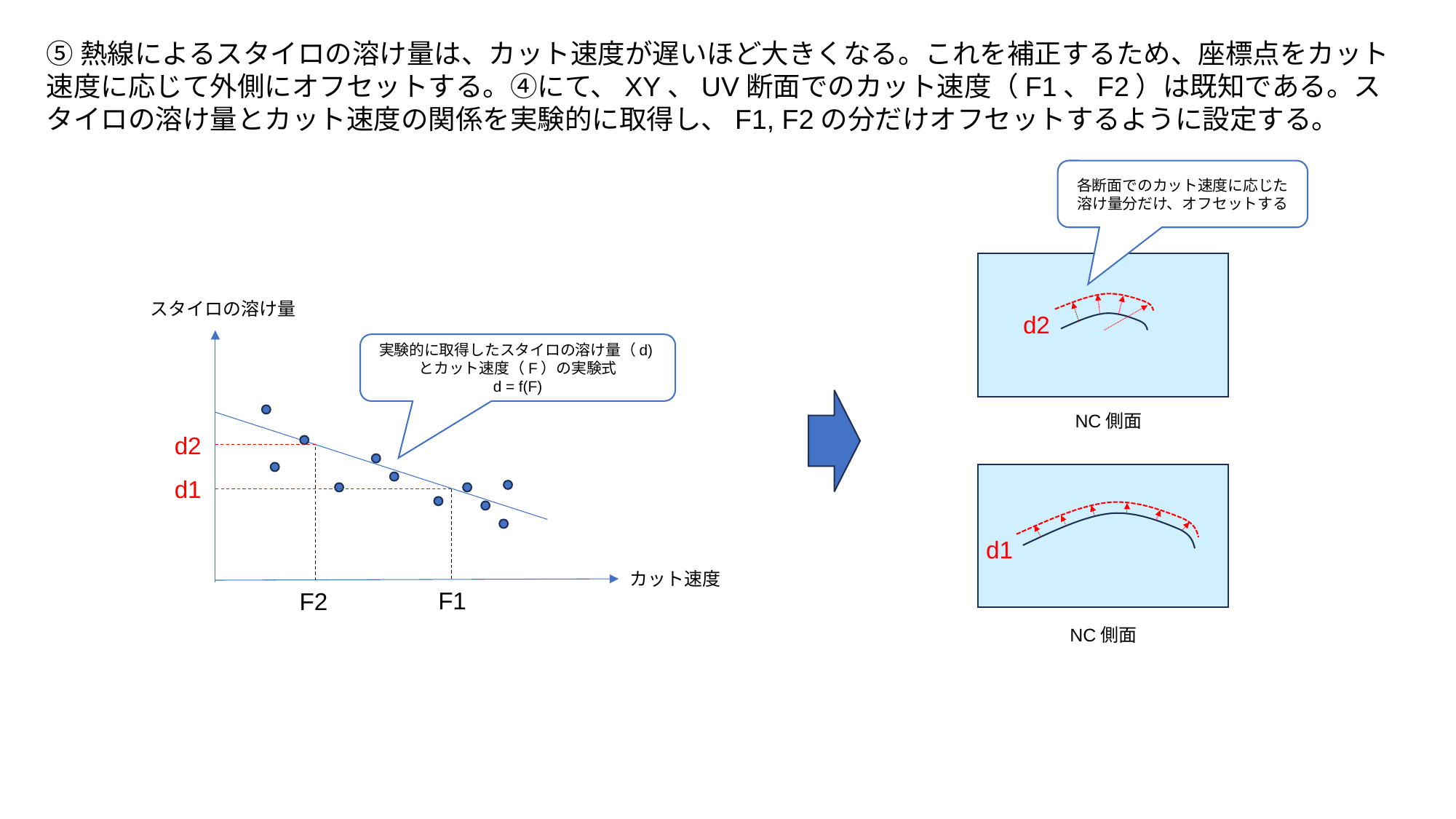

⑤熱線によるスタイロの溶け量は、カット速度が遅いほど大きくなる。これを補正するため、座標点をカット速度に応じて外側にオフセットする。④にて、XY、UV断面でのカット速度（F1、F2）は既知である。スタイロの溶け量とカット速度の関係を実験的に取得し、F1, F2の分だけオフセットするように設定する。
各断面でのカット速度に応じた溶け量分だけ、オフセットする

スタイロの溶け量

d2

実験的に取得したスタイロの溶け量（d)とカット速度（F）の実験式
d = f(F)

NC側面

d2

d1

d1
カット速度
F1
F2
NC側面